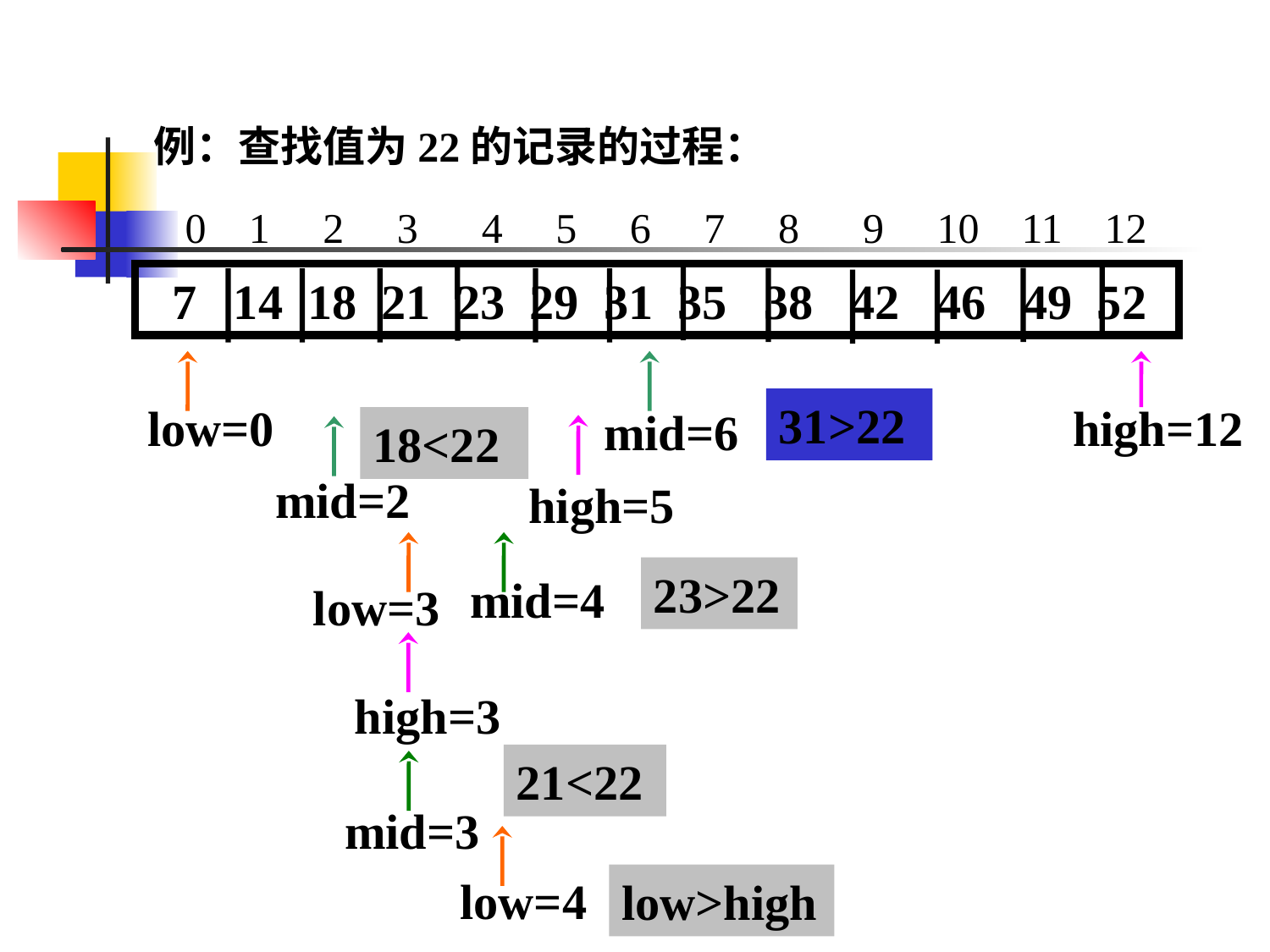

例：查找值为22的记录的过程：
0    1     2     3      4     5     6     7     8      9     10    11    12
  7   14  18  21  23  29  31  35   38   42   46   49  52

low=0

mid=6

high=12
31>22
18<22

high=5

mid=2

low=3

mid=4
23>22

high=3
21<22

mid=3

low=4
low>high